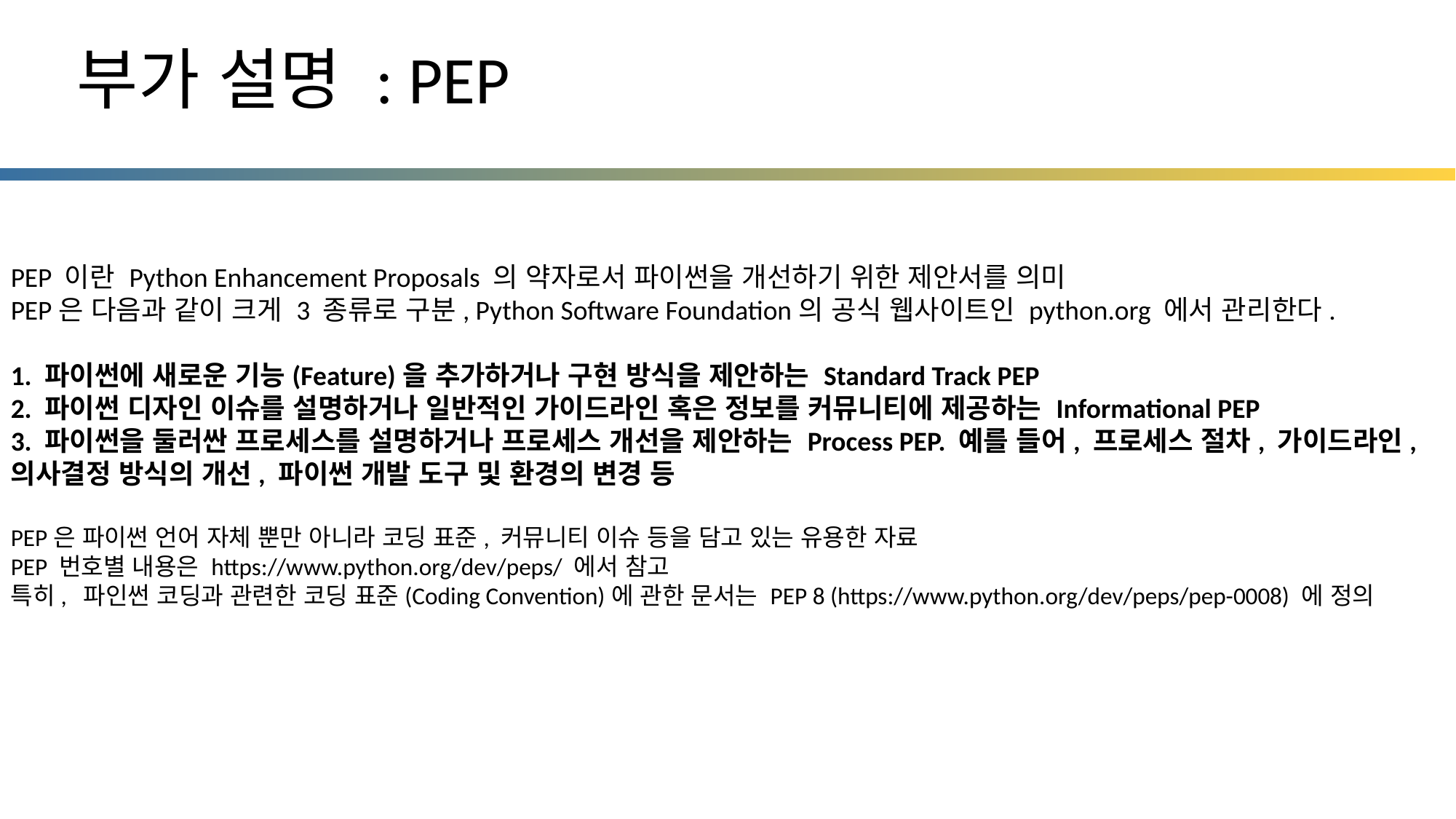

# 부가 설명 : PEP
PEP 이란 Python Enhancement Proposals 의 약자로서 파이썬을 개선하기 위한 제안서를 의미
PEP은 다음과 같이 크게 3 종류로 구분, Python Software Foundation의 공식 웹사이트인 python.org 에서 관리한다.

1. 파이썬에 새로운 기능(Feature)을 추가하거나 구현 방식을 제안하는 Standard Track PEP
2. 파이썬 디자인 이슈를 설명하거나 일반적인 가이드라인 혹은 정보를 커뮤니티에 제공하는 Informational PEP
3. 파이썬을 둘러싼 프로세스를 설명하거나 프로세스 개선을 제안하는 Process PEP. 예를 들어, 프로세스 절차, 가이드라인, 의사결정 방식의 개선, 파이썬 개발 도구 및 환경의 변경 등

PEP은 파이썬 언어 자체 뿐만 아니라 코딩 표준, 커뮤니티 이슈 등을 담고 있는 유용한 자료
PEP 번호별 내용은 https://www.python.org/dev/peps/ 에서 참고
특히,  파인썬 코딩과 관련한 코딩 표준(Coding Convention)에 관한 문서는 PEP 8 (https://www.python.org/dev/peps/pep-0008) 에 정의